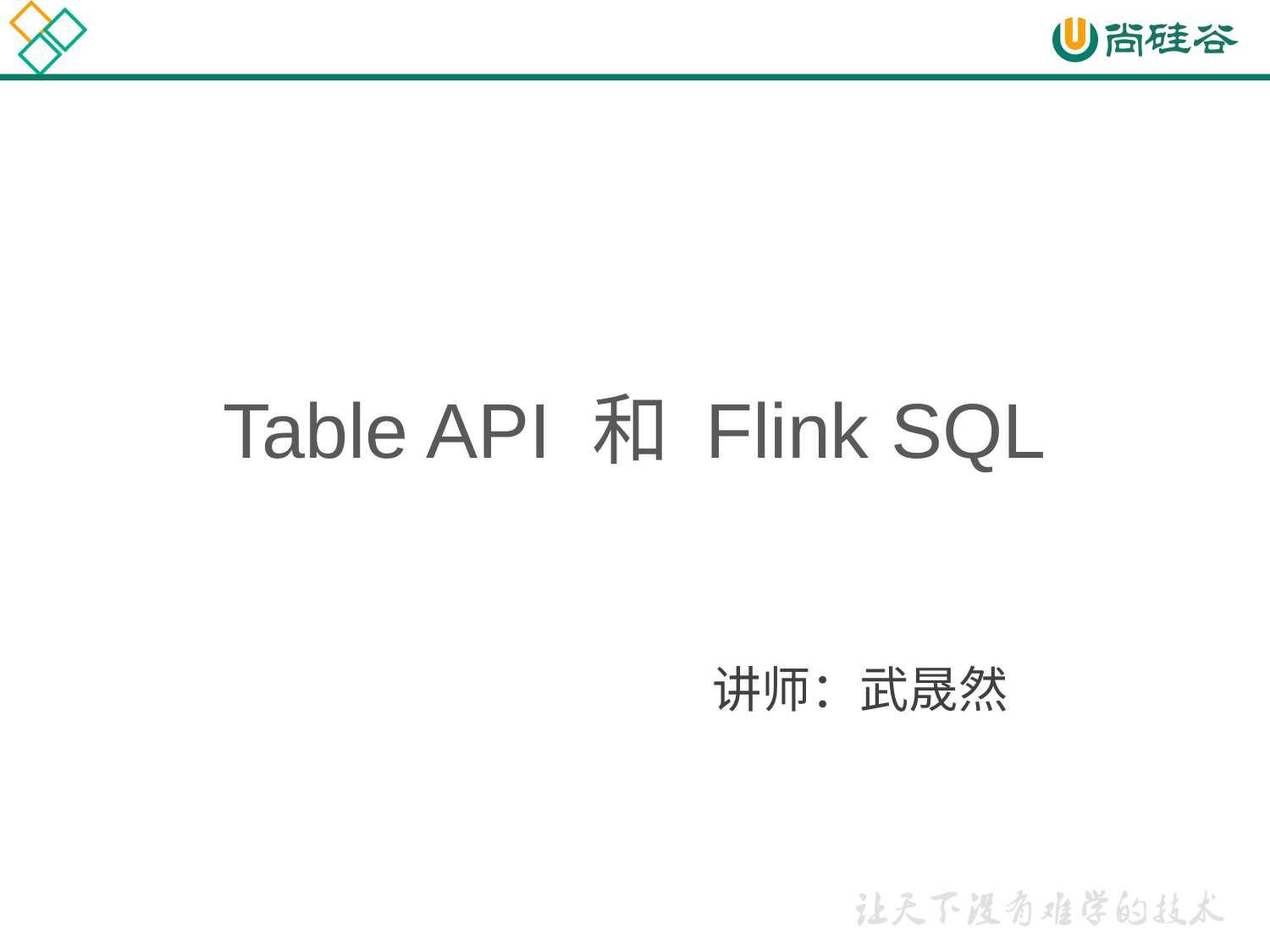

# Table API 和 Flink SQL
讲师：武晟然